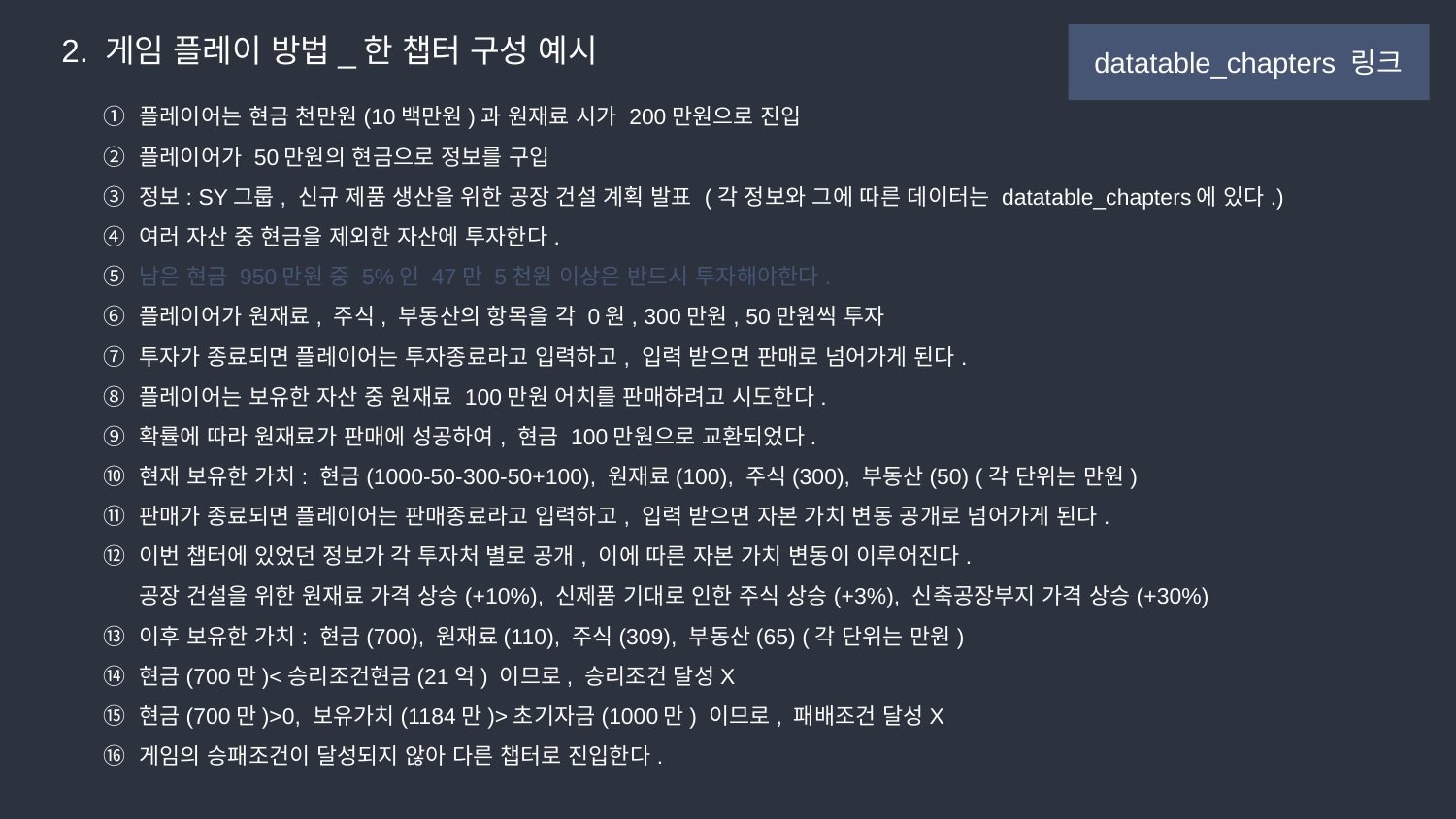

2. 게임 플레이 방법_한 챕터 구성 예시
datatable_chapters 링크
플레이어는 현금 천만원(10백만원)과 원재료 시가 200만원으로 진입
플레이어가 50만원의 현금으로 정보를 구입
정보: SY그룹, 신규 제품 생산을 위한 공장 건설 계획 발표 (각 정보와 그에 따른 데이터는 datatable_chapters에 있다.)
여러 자산 중 현금을 제외한 자산에 투자한다.
남은 현금 950만원 중 5%인 47만 5천원 이상은 반드시 투자해야한다.
플레이어가 원재료, 주식, 부동산의 항목을 각 0원, 300만원, 50만원씩 투자
투자가 종료되면 플레이어는 투자종료라고 입력하고, 입력 받으면 판매로 넘어가게 된다.
플레이어는 보유한 자산 중 원재료 100만원 어치를 판매하려고 시도한다.
확률에 따라 원재료가 판매에 성공하여, 현금 100만원으로 교환되었다.
현재 보유한 가치: 현금(1000-50-300-50+100), 원재료(100), 주식(300), 부동산(50) (각 단위는 만원)
판매가 종료되면 플레이어는 판매종료라고 입력하고, 입력 받으면 자본 가치 변동 공개로 넘어가게 된다.
이번 챕터에 있었던 정보가 각 투자처 별로 공개, 이에 따른 자본 가치 변동이 이루어진다.
공장 건설을 위한 원재료 가격 상승(+10%), 신제품 기대로 인한 주식 상승(+3%), 신축공장부지 가격 상승(+30%)
이후 보유한 가치: 현금(700), 원재료(110), 주식(309), 부동산(65) (각 단위는 만원)
현금(700만)<승리조건현금(21억) 이므로, 승리조건 달성X
현금(700만)>0, 보유가치(1184만)>초기자금(1000만) 이므로, 패배조건 달성X
게임의 승패조건이 달성되지 않아 다른 챕터로 진입한다.